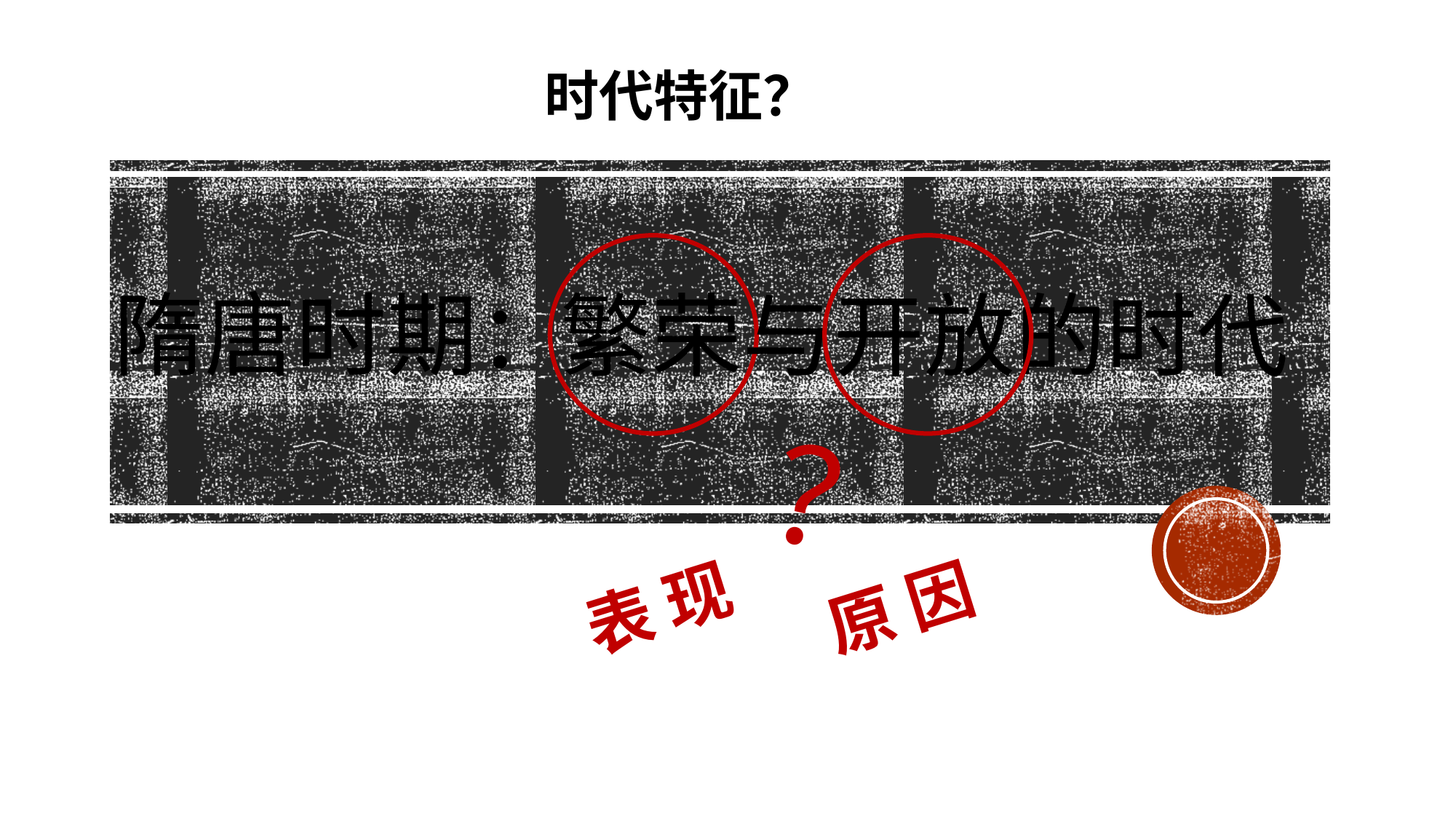

时代特征？
# 隋唐时期：
繁荣与开放的时代

？
表 现
原 因